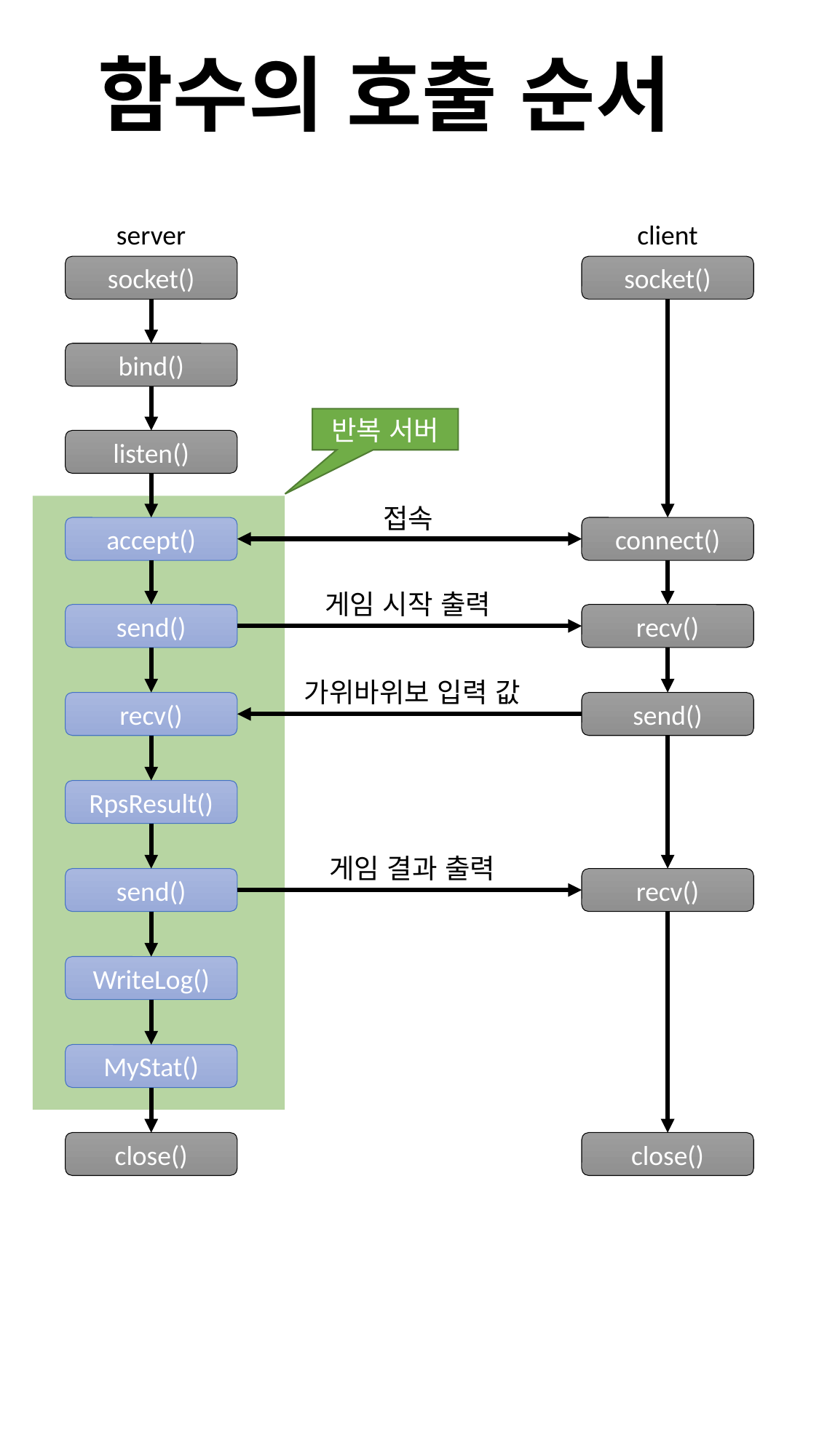

함수의 호출 순서
server
client
socket()
socket()
bind()
반복 서버
listen()

접속
accept()
connect()
게임 시작 출력
send()
recv()
가위바위보 입력 값
recv()
send()
RpsResult()
게임 결과 출력
send()
recv()
WriteLog()
MyStat()
close()
close()